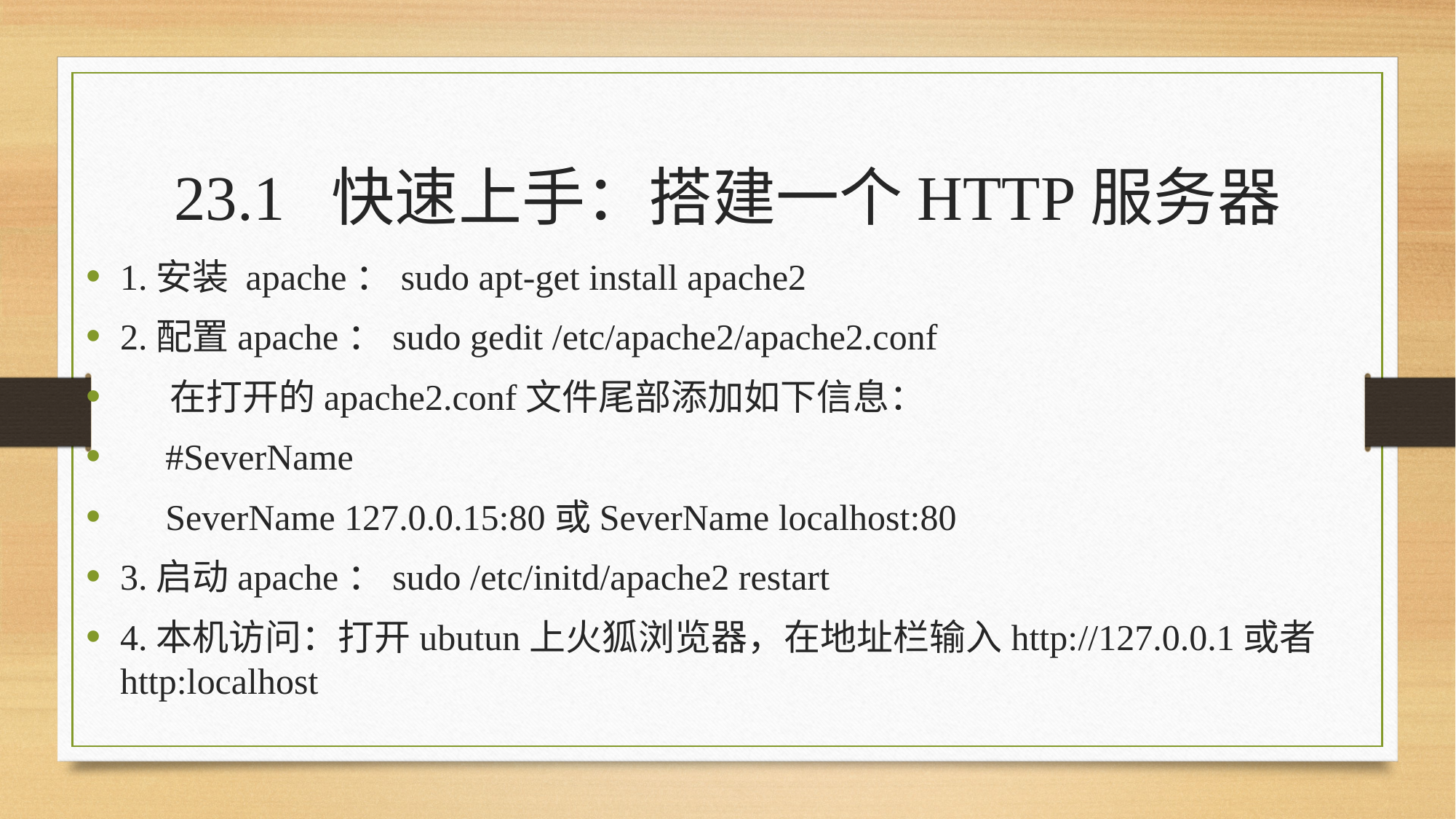

# 23.1  快速上手：搭建一个HTTP服务器
1.安装 apache：sudo apt-get install apache2
2.配置apache：sudo gedit /etc/apache2/apache2.conf
     在打开的apache2.conf文件尾部添加如下信息：
     #SeverName
     SeverName 127.0.0.15:80或SeverName localhost:80
3.启动apache：sudo /etc/initd/apache2 restart
4.本机访问：打开ubutun上火狐浏览器，在地址栏输入http://127.0.0.1或者http:localhost